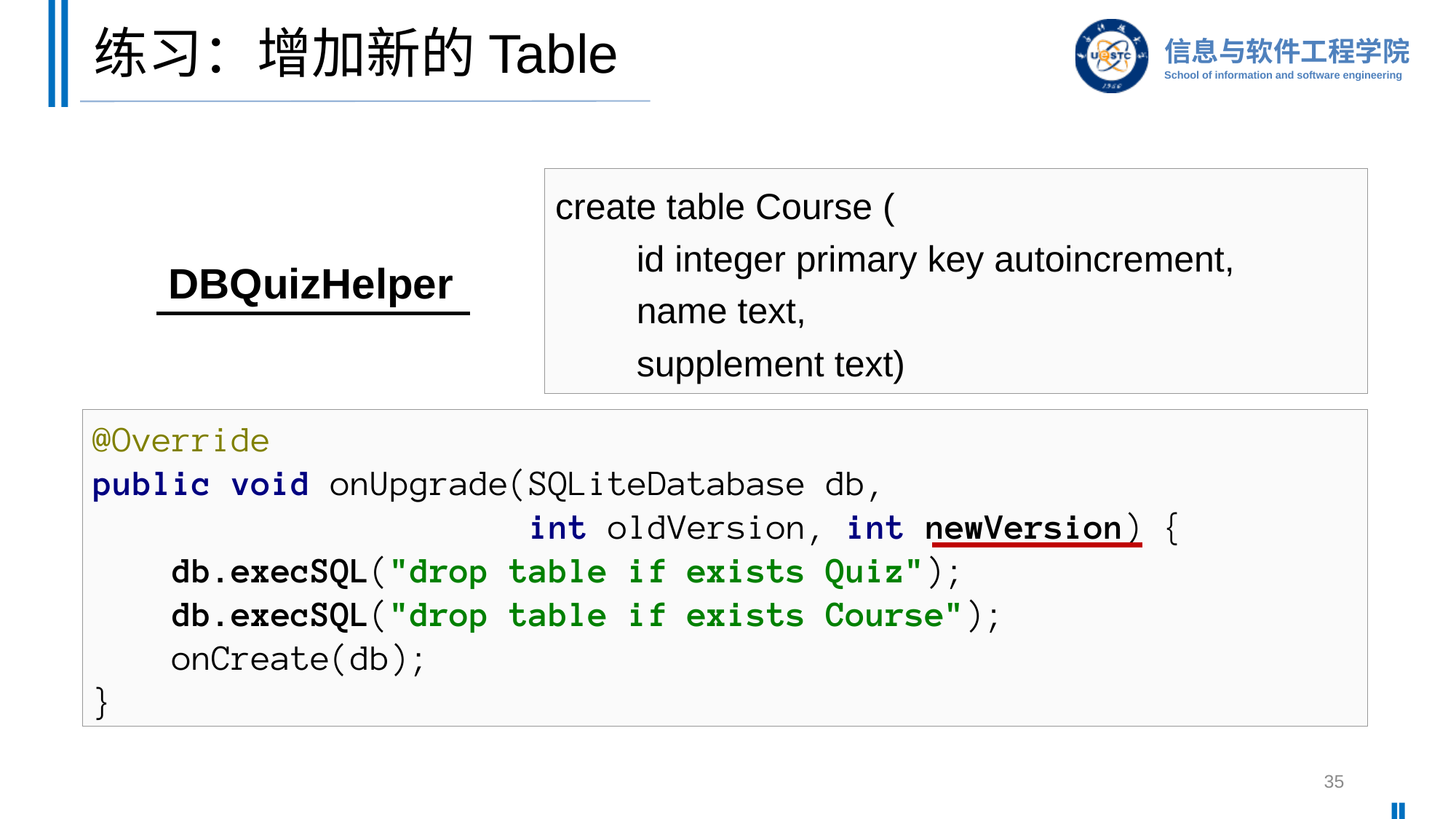

# 练习：增加新的Table
create table Course (
        id integer primary key autoincrement,
        name text,
        supplement text)
DBQuizHelper
@Override
public void onUpgrade(SQLiteDatabase db,
                      int oldVersion, int newVersion) {
    db.execSQL("drop table if exists Quiz");
    db.execSQL("drop table if exists Course");
    onCreate(db);
}
35